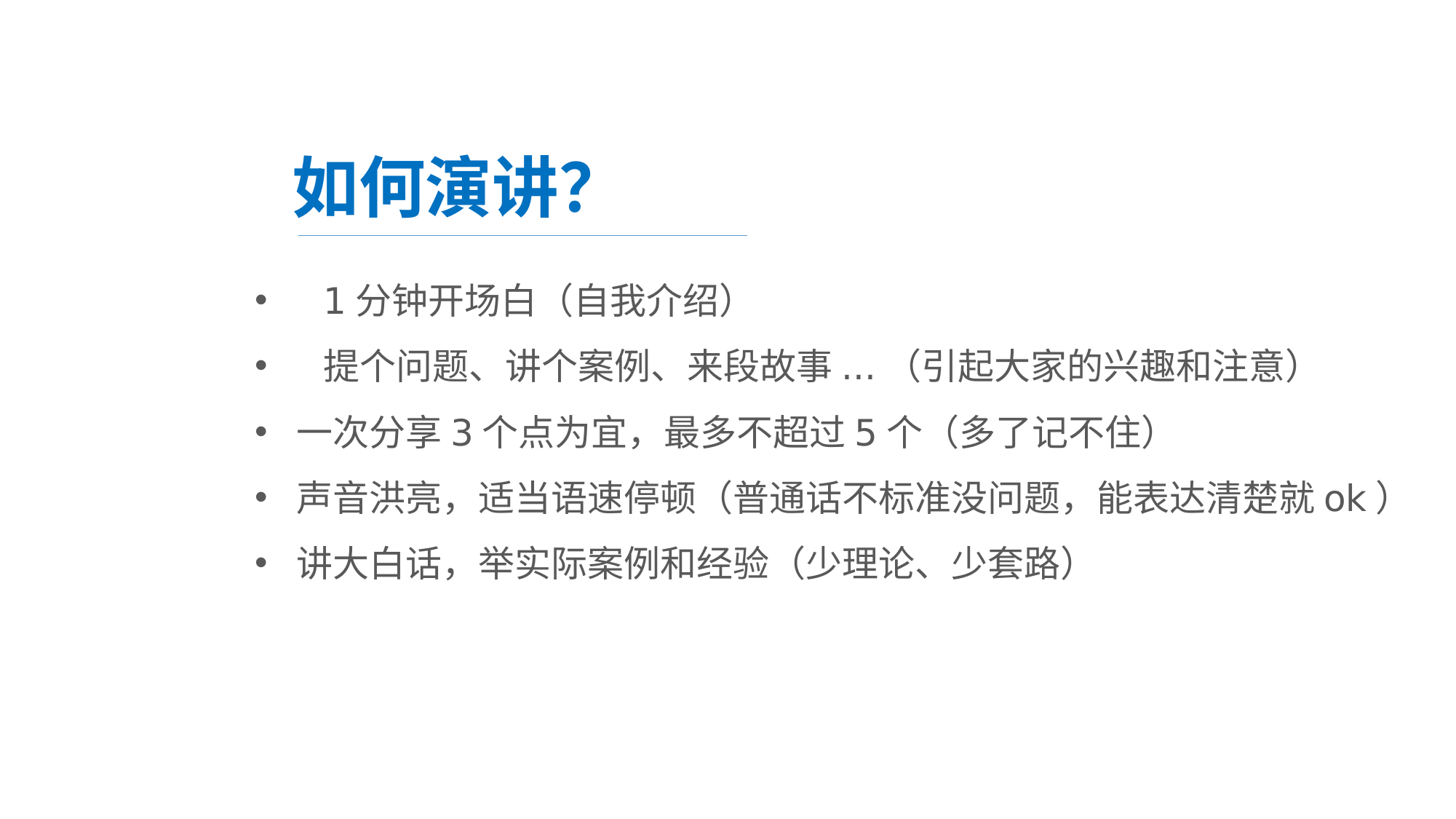

如何演讲？
1分钟开场白（自我介绍）
提个问题、讲个案例、来段故事...（引起大家的兴趣和注意）
一次分享3个点为宜，最多不超过5个（多了记不住）
声音洪亮，适当语速停顿（普通话不标准没问题，能表达清楚就ok）
讲大白话，举实际案例和经验（少理论、少套路）